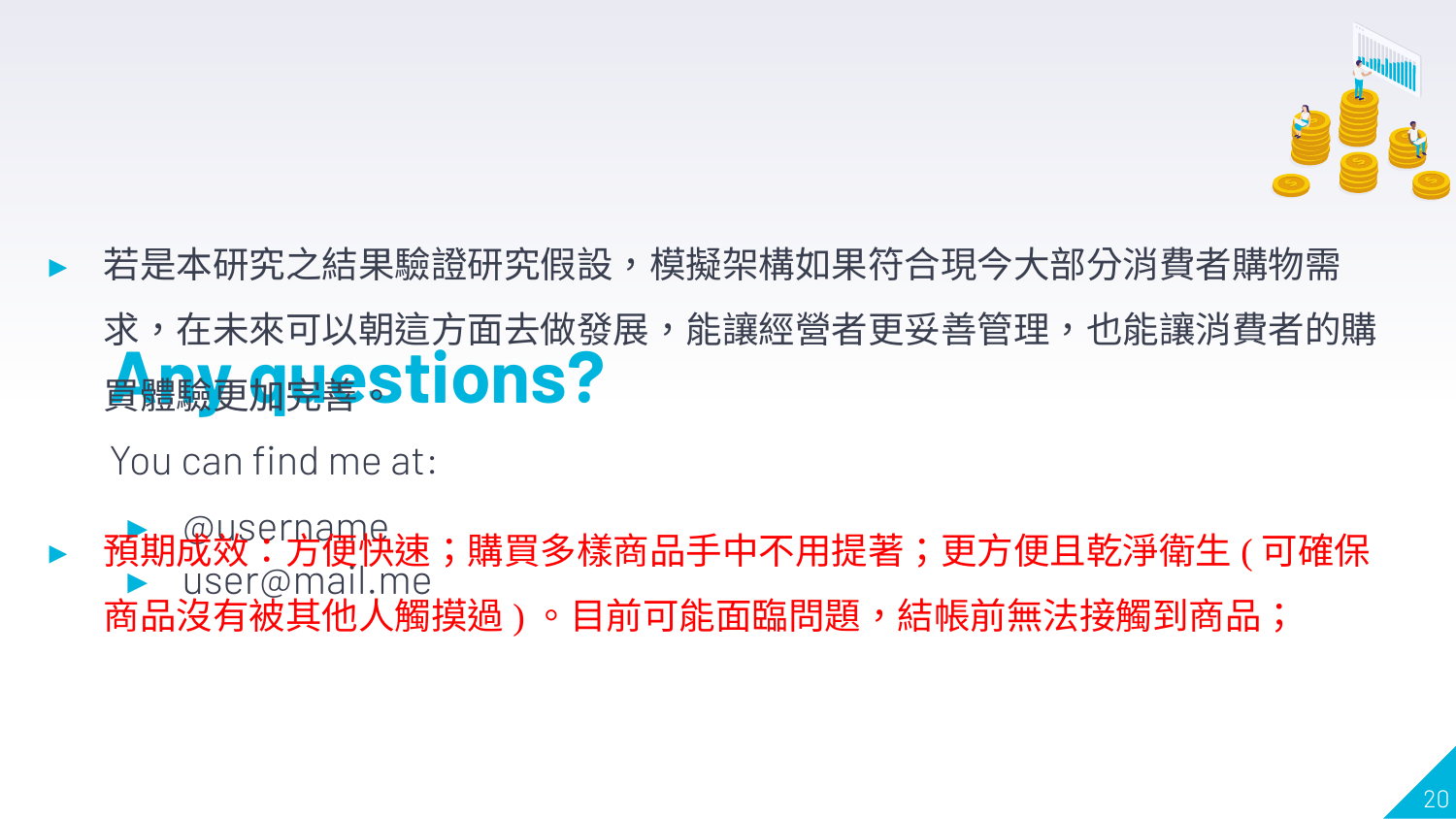

若是本研究之結果驗證研究假設，模擬架構如果符合現今大部分消費者購物需求，在未來可以朝這方面去做發展，能讓經營者更妥善管理，也能讓消費者的購買體驗更加完善。

預期成效：方便快速；購買多樣商品手中不用提著；更方便且乾淨衛生(可確保商品沒有被其他人觸摸過)。目前可能面臨問題，結帳前無法接觸到商品；
Any questions?
You can find me at:
@username
user@mail.me
20